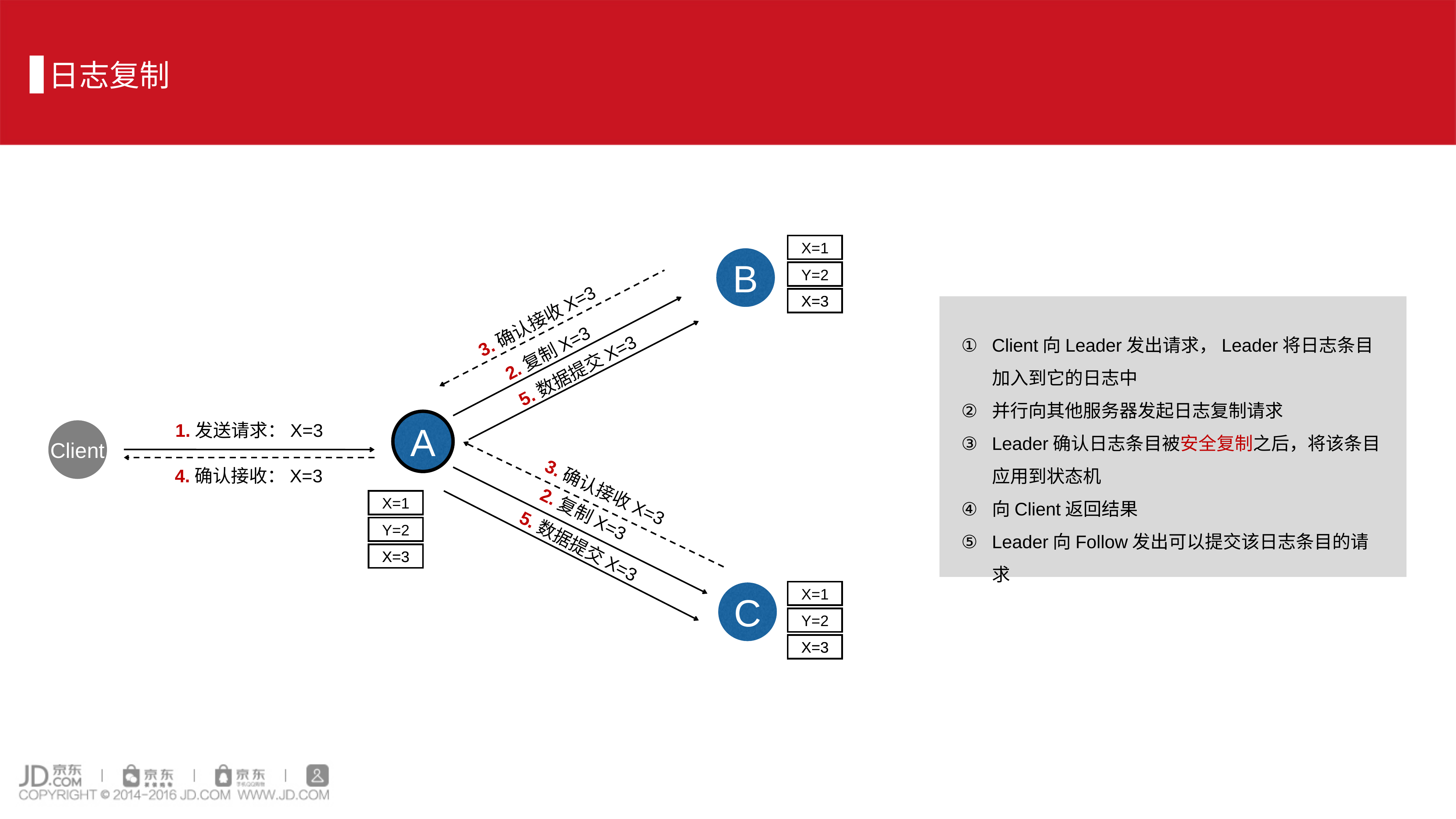

日志复制

X=1

B
Y=2
X=3
X=3

3.确认接收X=3
Client向Leader发出请求，Leader将日志条目加入到它的日志中
并行向其他服务器发起日志复制请求
Leader确认日志条目被安全复制之后，将该条目应用到状态机
向Client返回结果
Leader向Follow发出可以提交该日志条目的请求
2.复制X=3
5.数据提交X=3

A
1.发送请求：X=3

Client
4.确认接收：X=3
3.确认接收X=3
X=1
2.复制X=3
Y=2
5.数据提交X=3
X=3
X=3
X=1

C
Y=2
X=3
X=3